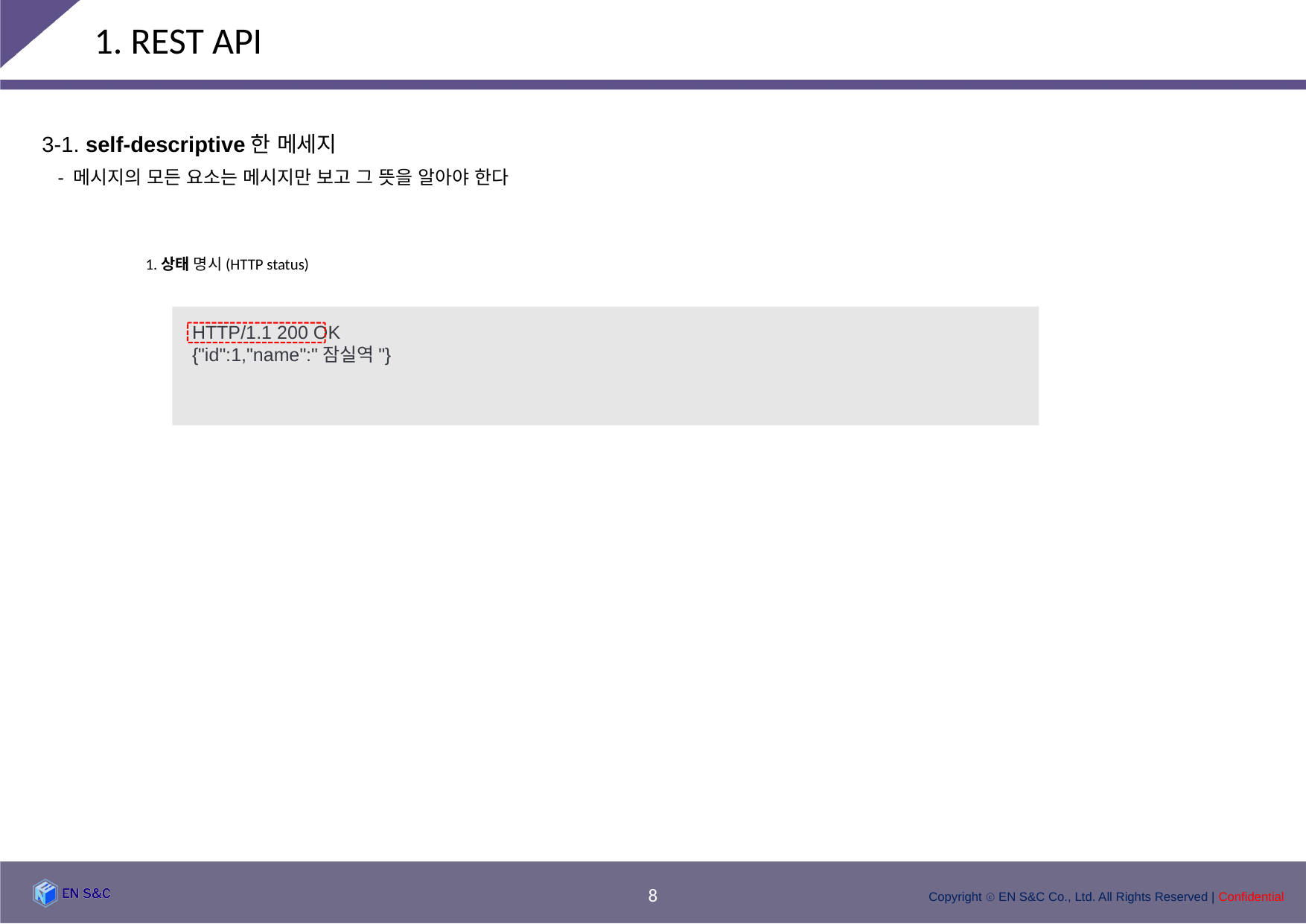

1. REST API
3-1. self-descriptive한 메세지
- 메시지의 모든 요소는 메시지만 보고 그 뜻을 알아야 한다
1.상태 명시(HTTP status)

HTTP/1.1 200 OK
{"id":1,"name":"잠실역"}

8